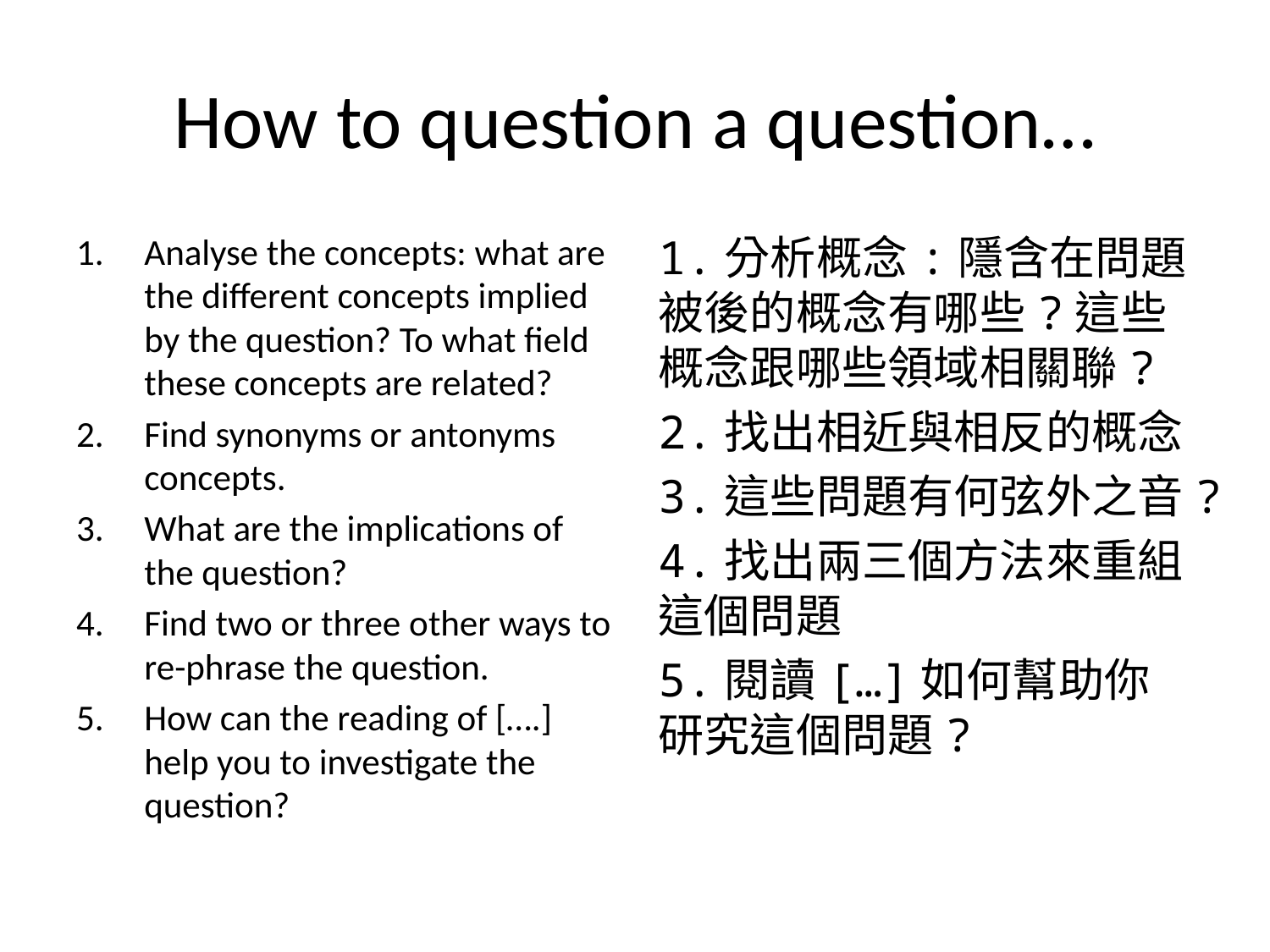

# How to question a question…
Analyse the concepts: what are the different concepts implied by the question? To what field these concepts are related?
Find synonyms or antonyms concepts.
What are the implications of the question?
Find two or three other ways to re-phrase the question.
How can the reading of [….] help you to investigate the question?

1.分析概念:隱含在問題被後的概念有哪些?這些概念跟哪些領域相關聯?
2.找出相近與相反的概念
3.這些問題有何弦外之音?
4.找出兩三個方法來重組這個問題
5.閱讀[…]如何幫助你研究這個問題?